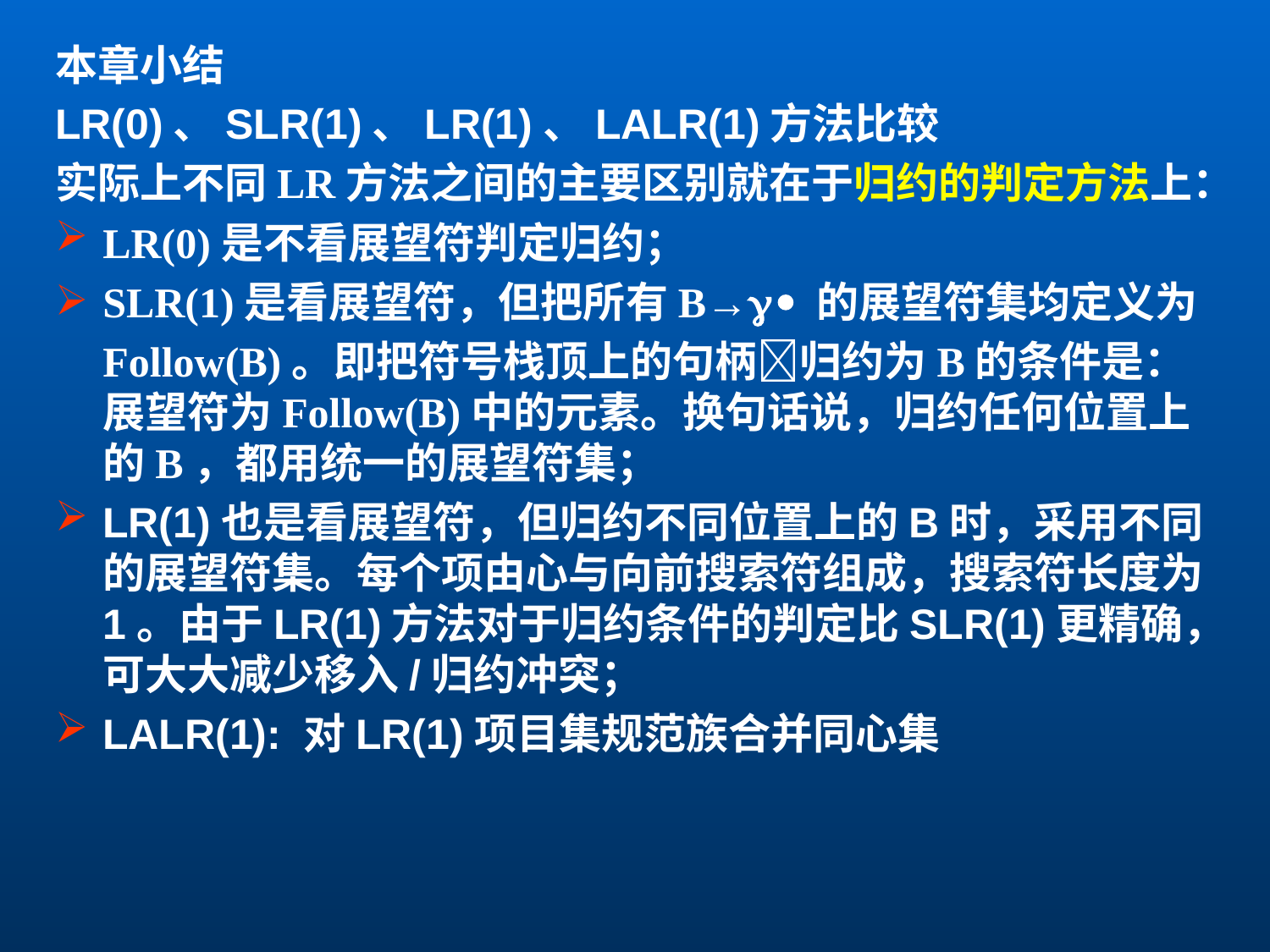

本章小结
LR(0)、SLR(1)、LR(1)、LALR(1)方法比较
实际上不同LR方法之间的主要区别就在于归约的判定方法上：
LR(0)是不看展望符判定归约；
SLR(1)是看展望符，但把所有B→γ • 的展望符集均定义为Follow(B)。即把符号栈顶上的句柄γ归约为B的条件是：展望符为Follow(B)中的元素。换句话说，归约任何位置上的B，都用统一的展望符集；
LR(1)也是看展望符，但归约不同位置上的B时，采用不同的展望符集。每个项由心与向前搜索符组成，搜索符长度为1。由于LR(1)方法对于归约条件的判定比SLR(1)更精确，可大大减少移入/归约冲突；
LALR(1): 对LR(1)项目集规范族合并同心集